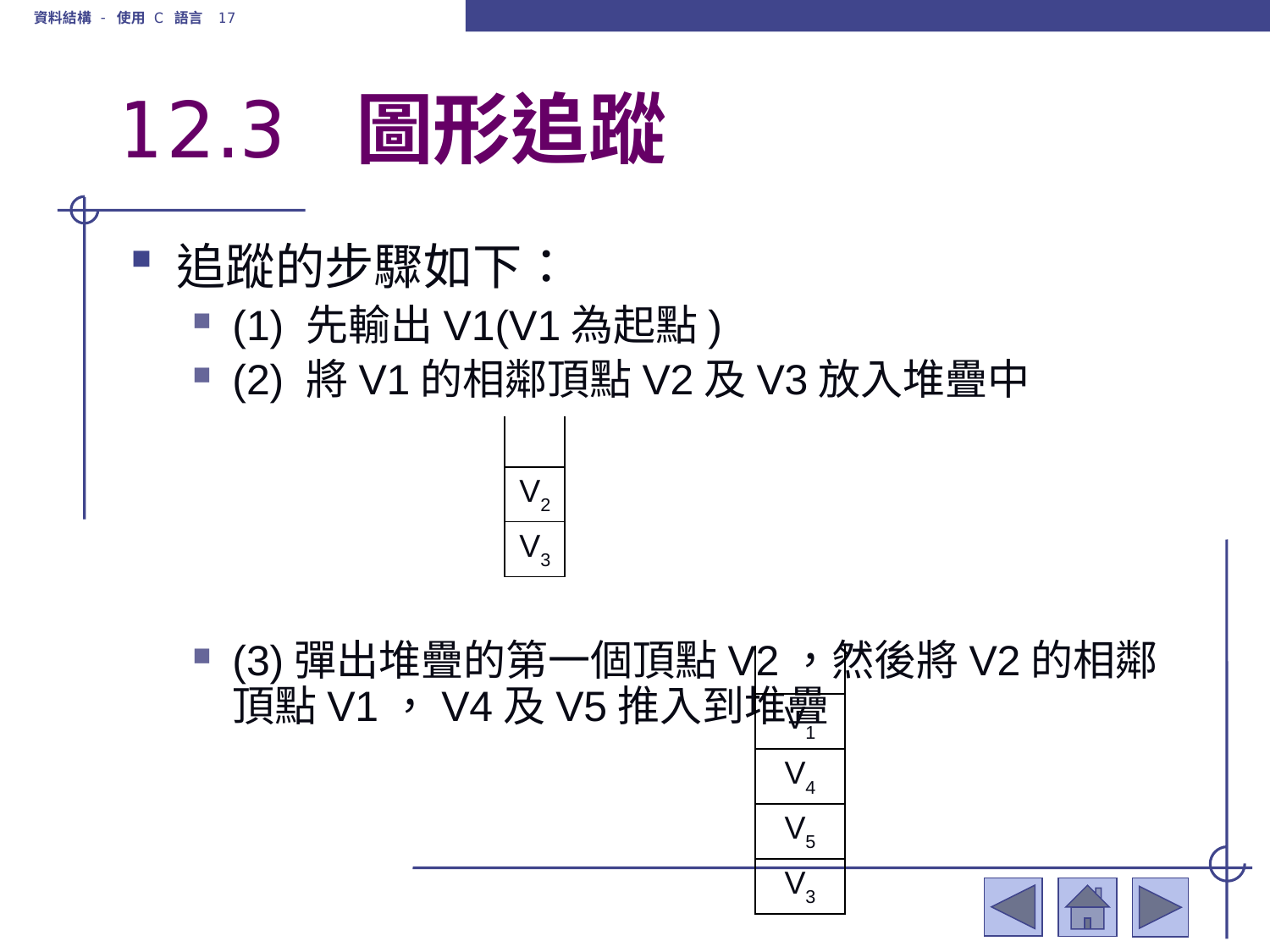

資料結構 - 使用 C 語言   17
# 12.3  圖形追蹤
追蹤的步驟如下：
(1) 先輸出V1(V1為起點)
(2) 將V1的相鄰頂點V2及V3放入堆疊中

(3)彈出堆疊的第一個頂點V2，然後將V2的相鄰頂點V1，V4及V5推入到堆疊

|  |
| --- |
| V2 |
| V3 |
|  |
| --- |
| V1 |
| V4 |
| V5 |
| V3 |